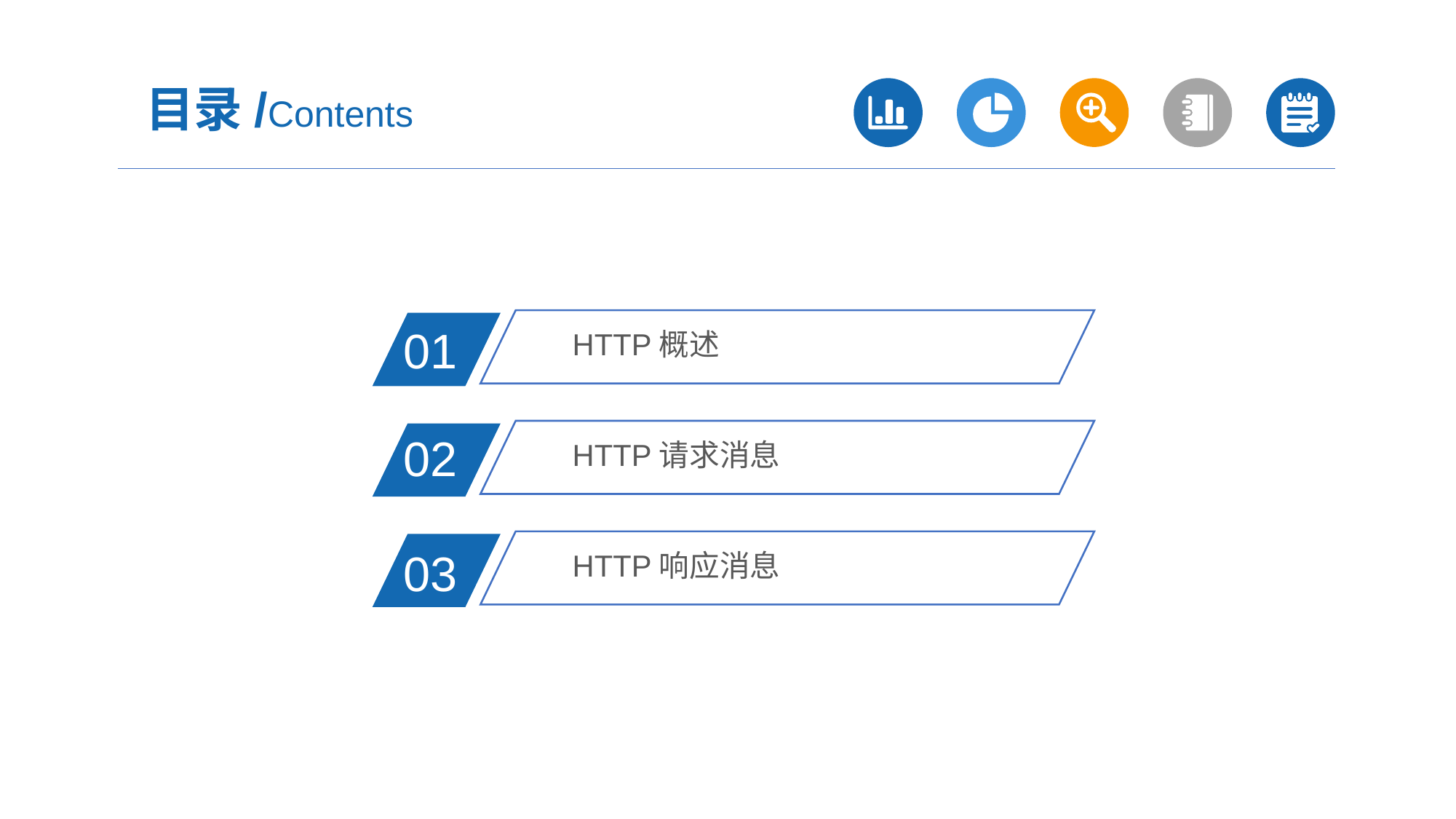

目录/Contents

HTTP概述

01

HTTP请求消息
02

HTTP响应消息

03